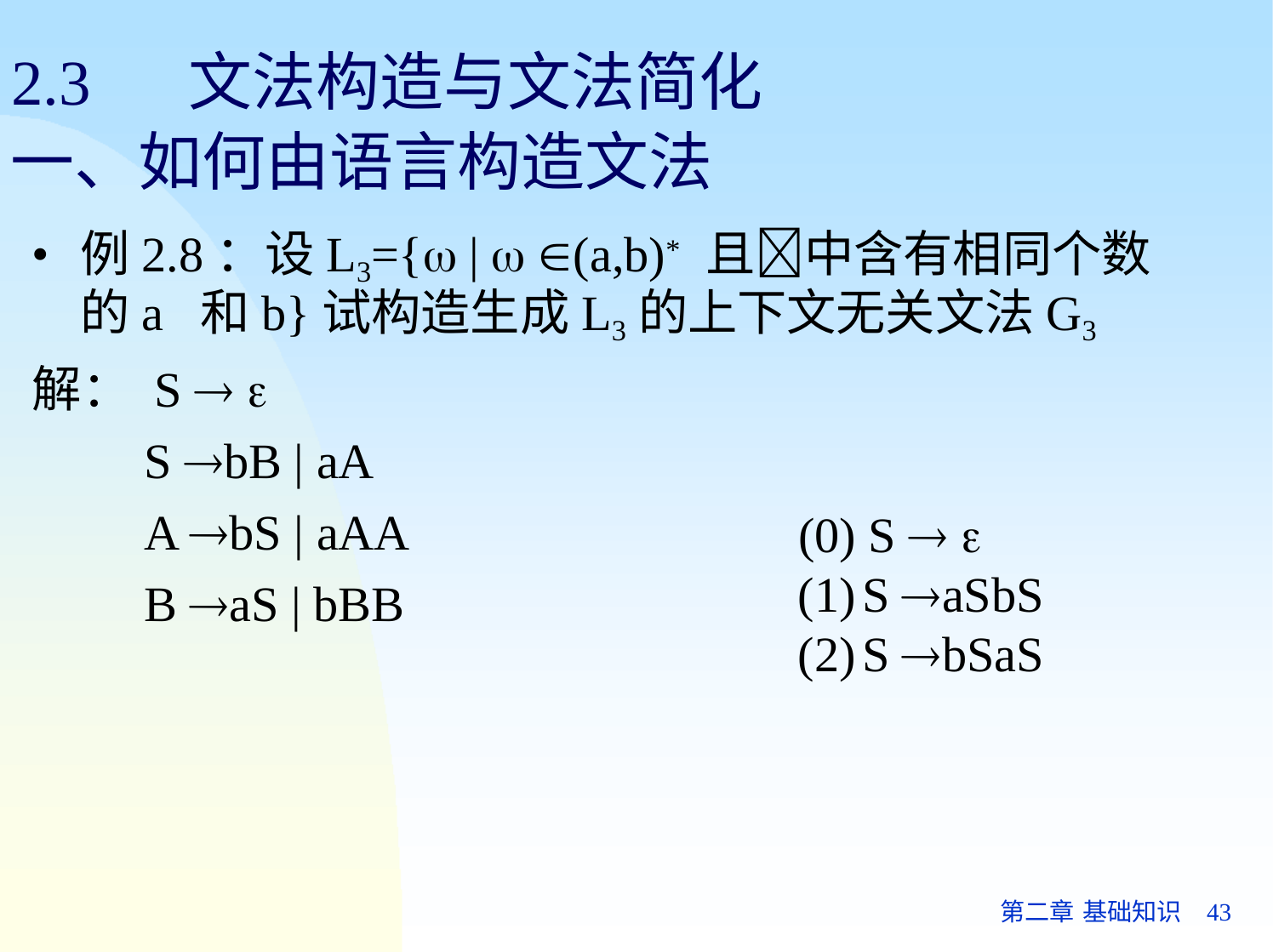

# 2.3	文法构造与文法简化
一、如何由语言构造文法
例2.8：设L3={ω | ω ∈(a,b)* 且ω中含有相同个数的a  和b}试构造生成L3的上下文无关文法G3
解： S → ε
S →bB | aA
A →bS | aAA  B →aS | bBB
(0) S → ε
S →aSbS
S →bSaS
第二章 基础知识	43